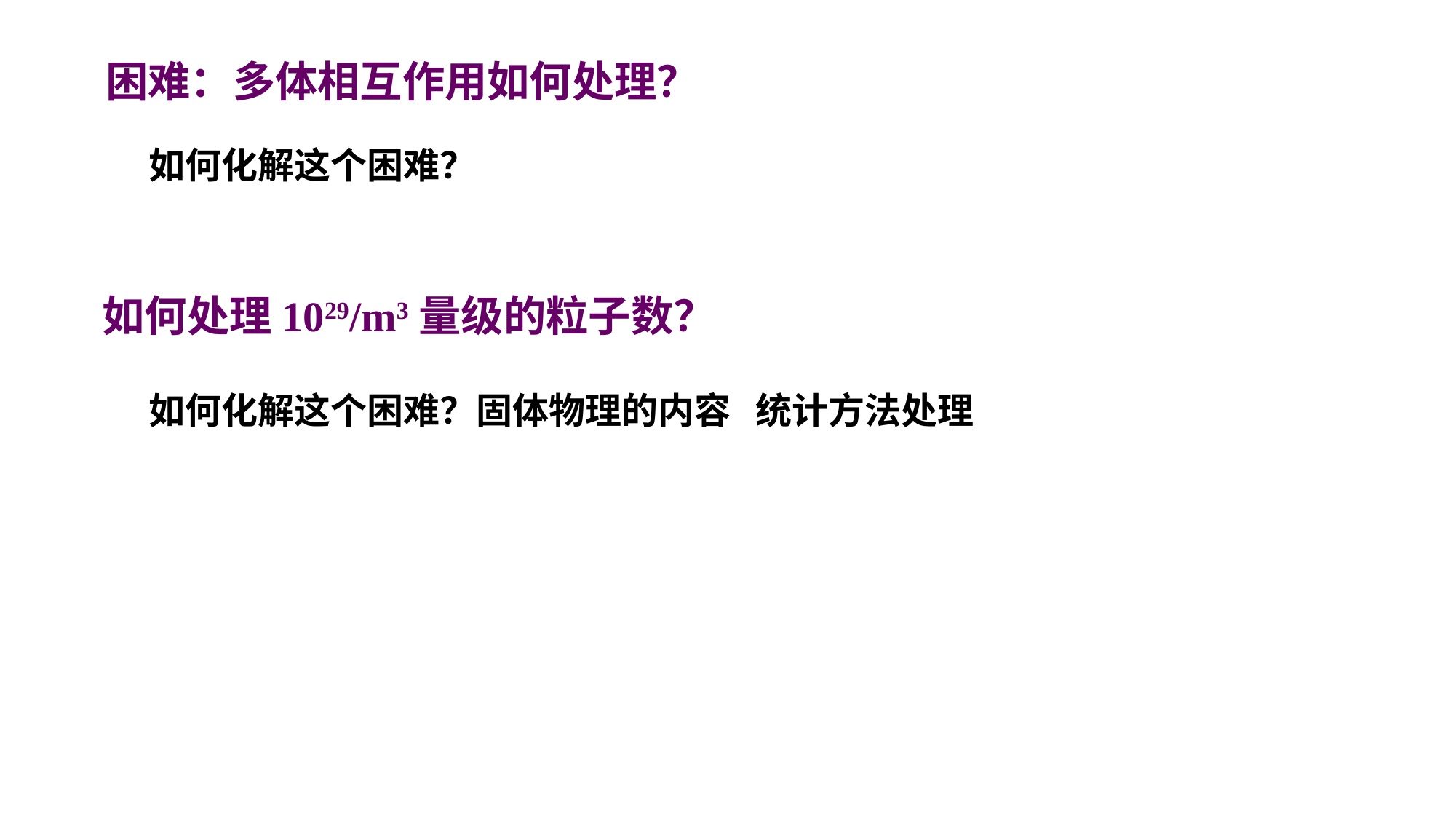

困难：多体相互作用如何处理？
如何化解这个困难？
如何处理1029/m3量级的粒子数？
如何化解这个困难？固体物理的内容   统计方法处理